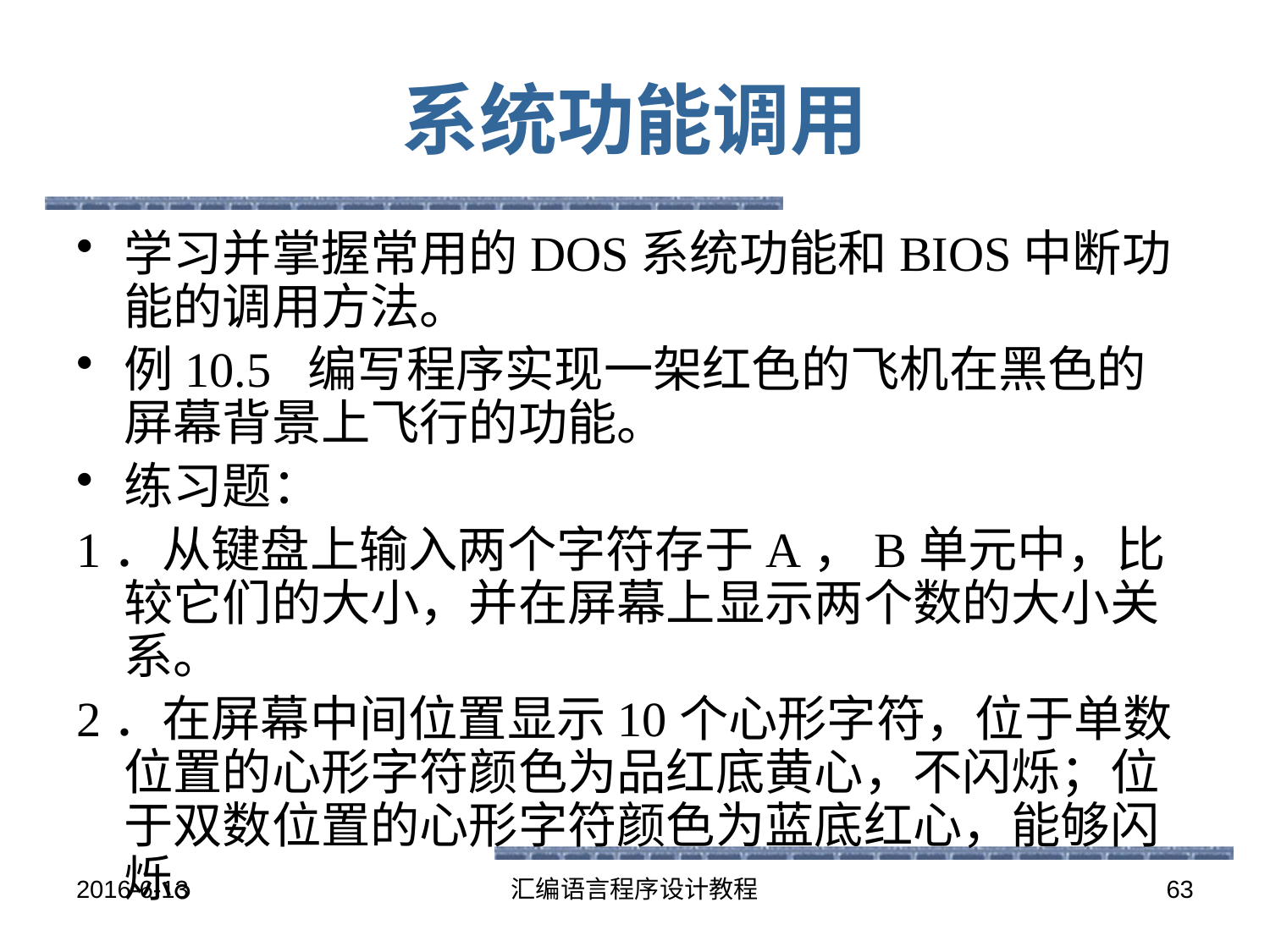

# 系统功能调用
学习并掌握常用的DOS系统功能和BIOS中断功能的调用方法。
例10.5  编写程序实现一架红色的飞机在黑色的屏幕背景上飞行的功能。
练习题：
1．从键盘上输入两个字符存于A，B单元中，比较它们的大小，并在屏幕上显示两个数的大小关系。
2．在屏幕中间位置显示10个心形字符，位于单数位置的心形字符颜色为品红底黄心，不闪烁；位于双数位置的心形字符颜色为蓝底红心，能够闪烁。
2016-6-13
汇编语言程序设计教程
63